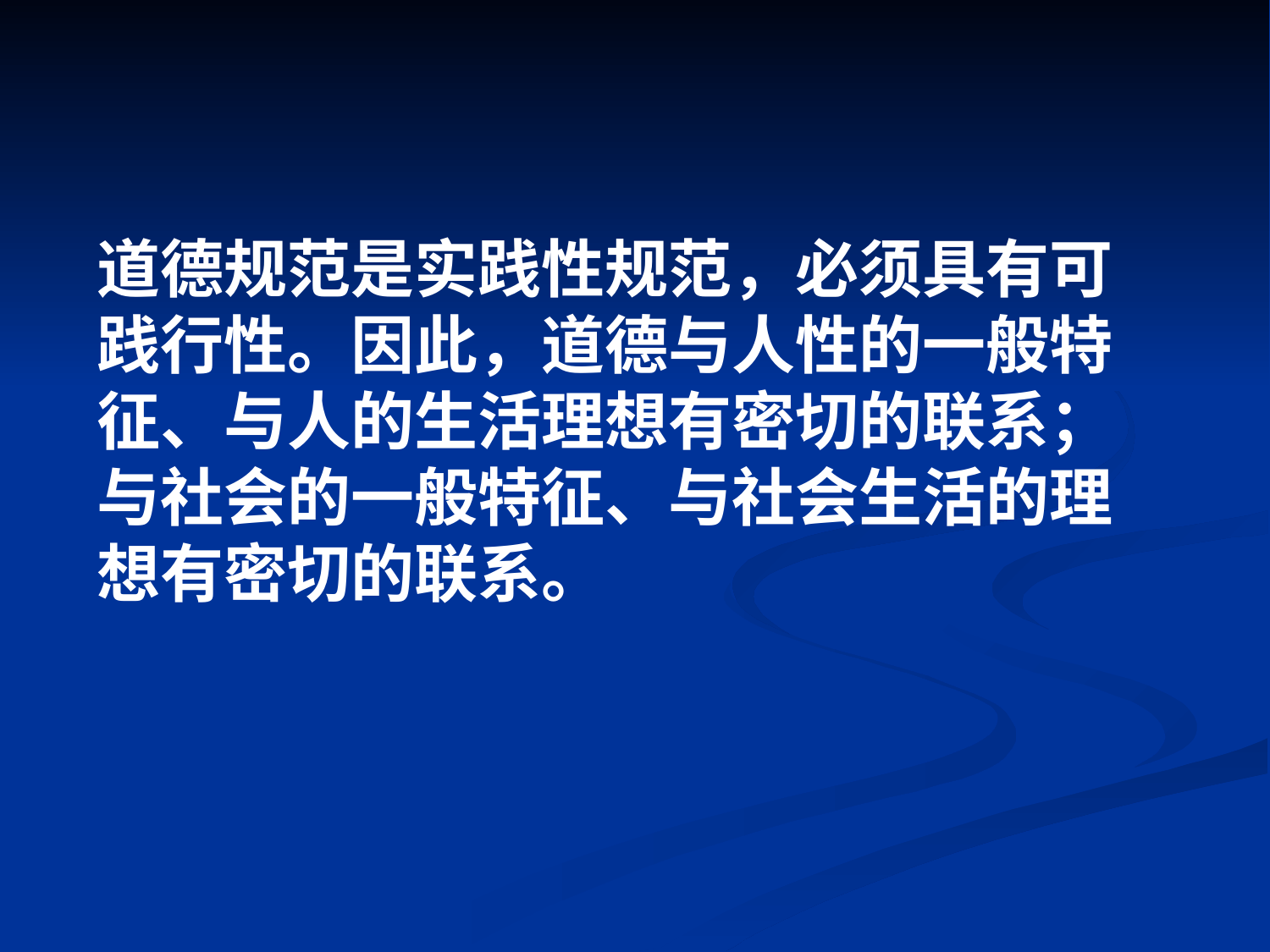

道德规范是实践性规范，必须具有可践行性。因此，道德与人性的一般特征、与人的生活理想有密切的联系；与社会的一般特征、与社会生活的理想有密切的联系。